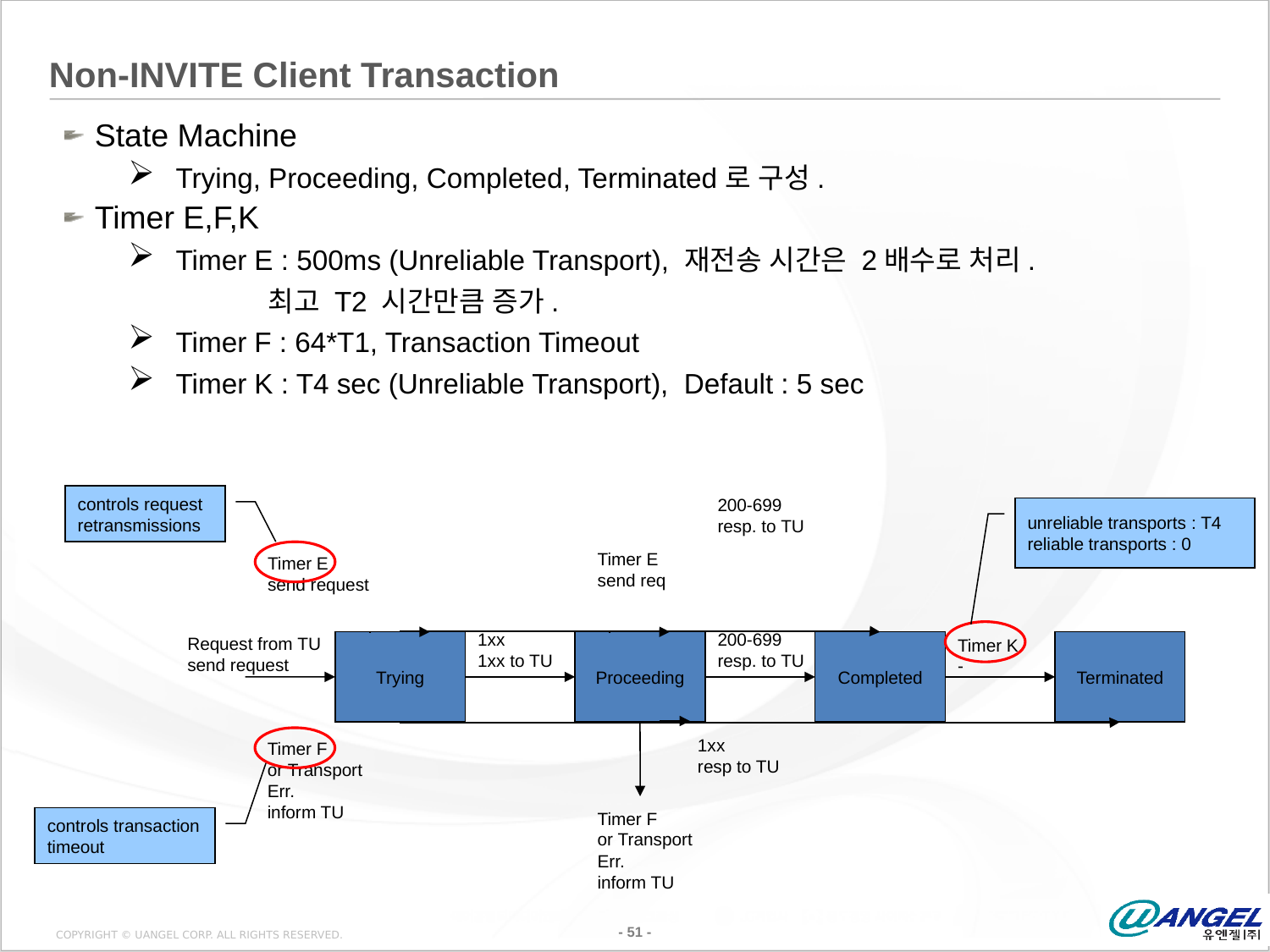

# Non-INVITE Client Transaction
State Machine
Trying, Proceeding, Completed, Terminated로 구성.
Timer E,F,K
Timer E : 500ms (Unreliable Transport), 재전송 시간은 2배수로 처리.
                 최고 T2 시간만큼 증가.
Timer F : 64*T1, Transaction Timeout
Timer K : T4 sec (Unreliable Transport),  Default : 5 sec
controls request retransmissions
200-699
resp. to TU
unreliable transports : T4
reliable transports : 0

Timer E
send req
Timer E
send request

1xx
1xx to TU
200-699
resp. to TU
Request from TU
send request
Timer K
-
Trying

Proceeding

Completed

Terminated

1xx
resp to TU
Timer F
or Transport Err.
inform TU

Timer F
or Transport Err.
inform TU
controls transaction timeout